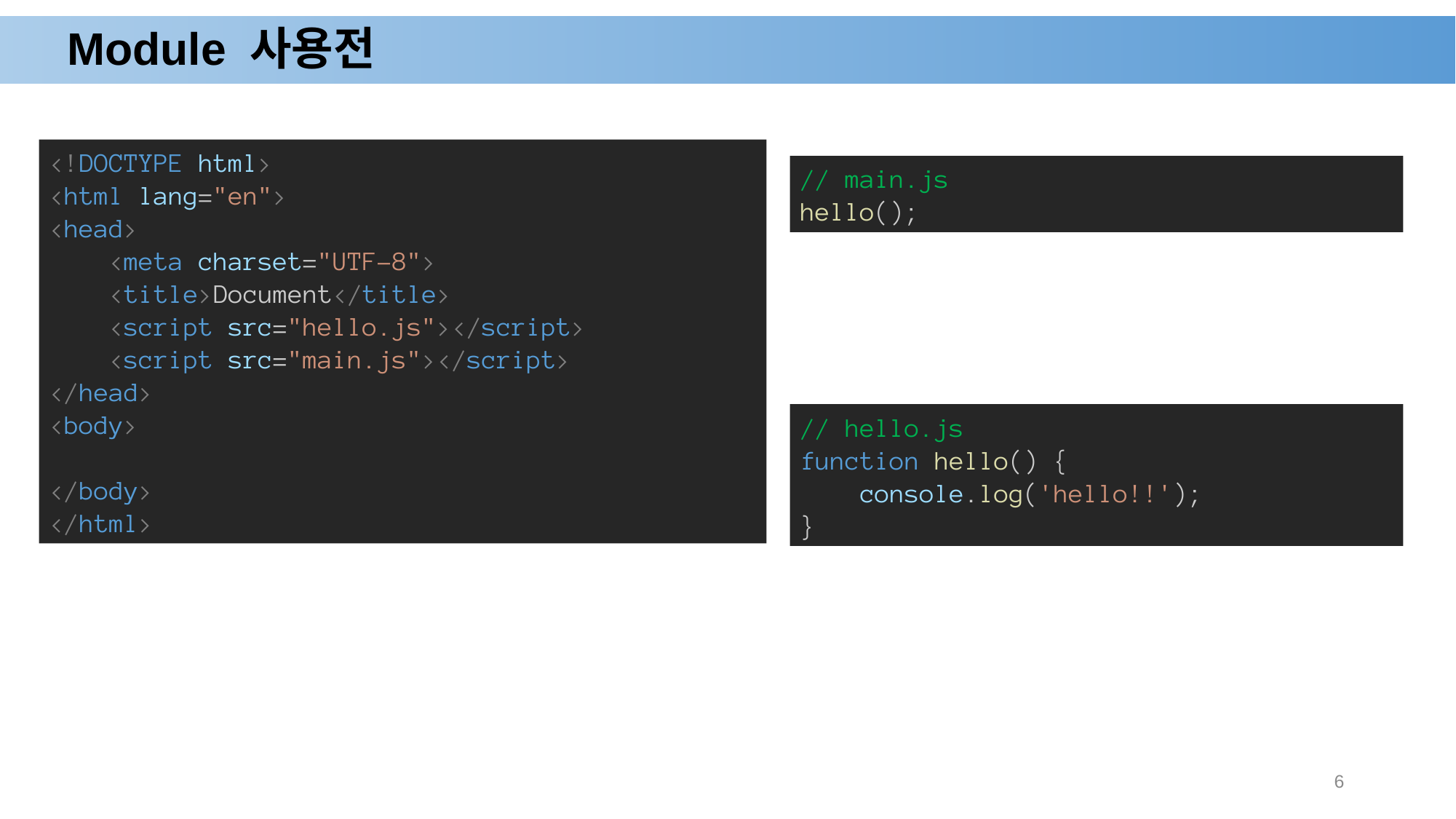

# Module 사용전
<!DOCTYPE html>
<html lang="en">
<head>
    <meta charset="UTF-8">
    <title>Document</title>
    <script src="hello.js"></script>
    <script src="main.js"></script>
</head>
<body>

</body>
</html>
// main.js
hello();
// hello.js
function hello() {
    console.log('hello!!');
}
6